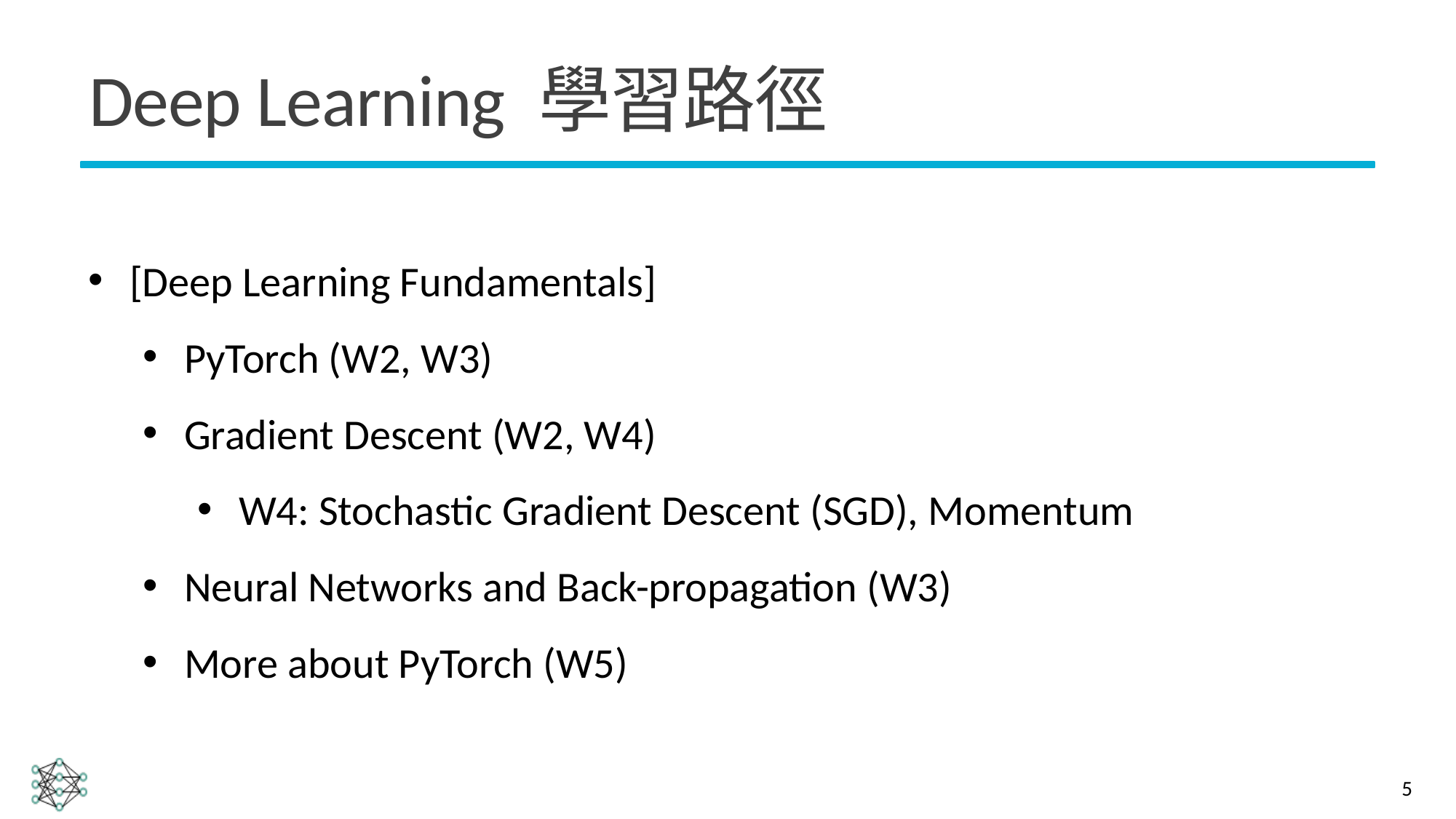

# Deep Learning 學習路徑
[Deep Learning Fundamentals]
PyTorch (W2, W3)
Gradient Descent (W2, W4)
W4: Stochastic Gradient Descent (SGD), Momentum
Neural Networks and Back-propagation (W3)
More about PyTorch (W5)

5